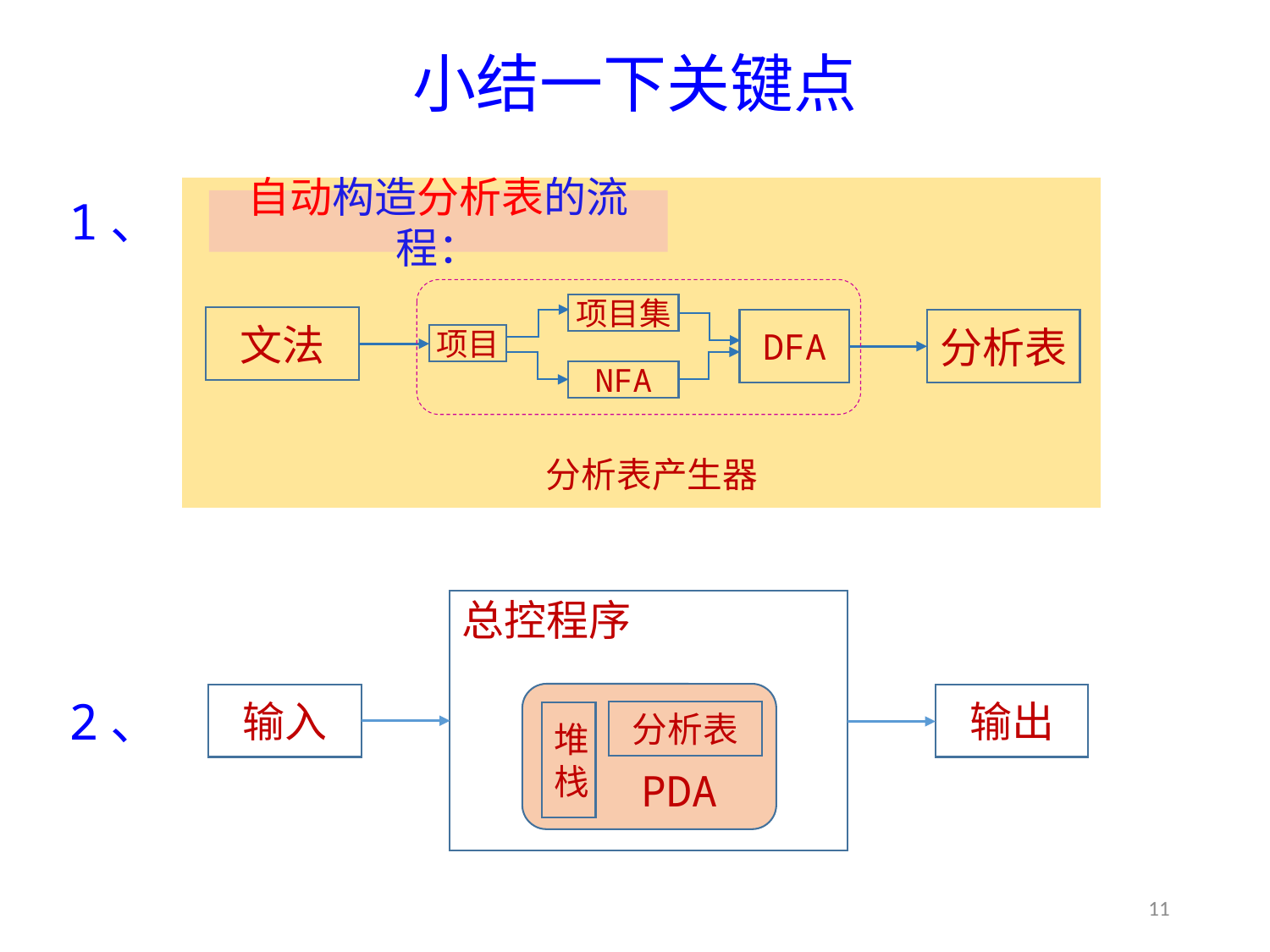

# 小结一下关键点

1、
自动构造分析表的流程：

项目集
文法
DFA
分析表
分析表产生器
NFA
项目
总控程序

输入
输出
分析表

堆栈
PDA
2、
11